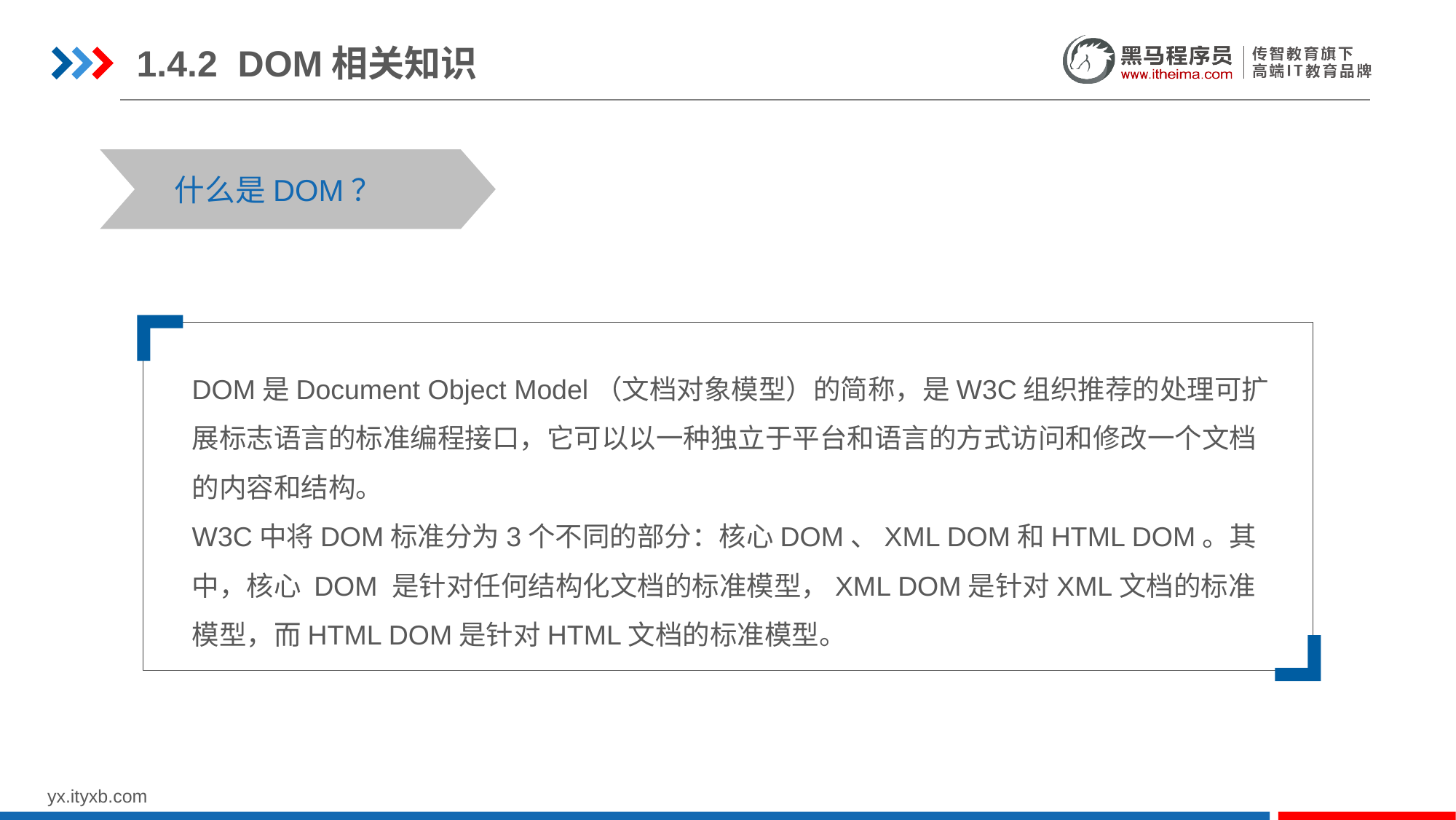

1.4.2  DOM相关知识

什么是DOM？

DOM是Document Object Model（文档对象模型）的简称，是W3C组织推荐的处理可扩展标志语言的标准编程接口，它可以以一种独立于平台和语言的方式访问和修改一个文档的内容和结构。
W3C中将DOM标准分为3个不同的部分：核心DOM、XML DOM和HTML DOM。其中，核心 DOM 是针对任何结构化文档的标准模型，XML DOM是针对XML文档的标准模型，而HTML DOM是针对HTML文档的标准模型。